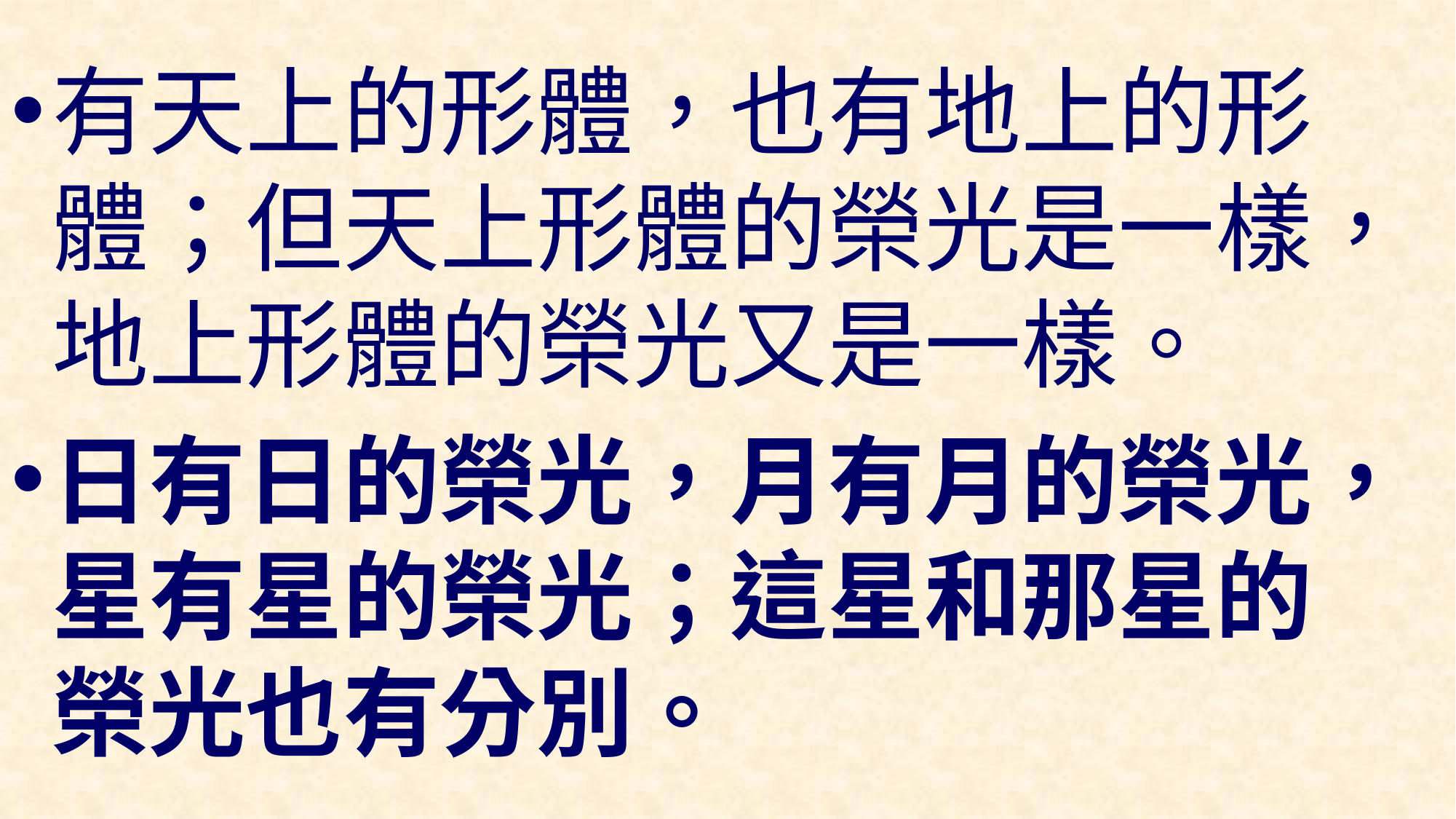

有天上的形體，也有地上的形體；但天上形體的榮光是一樣，地上形體的榮光又是一樣。
日有日的榮光，月有月的榮光，星有星的榮光；這星和那星的榮光也有分別。